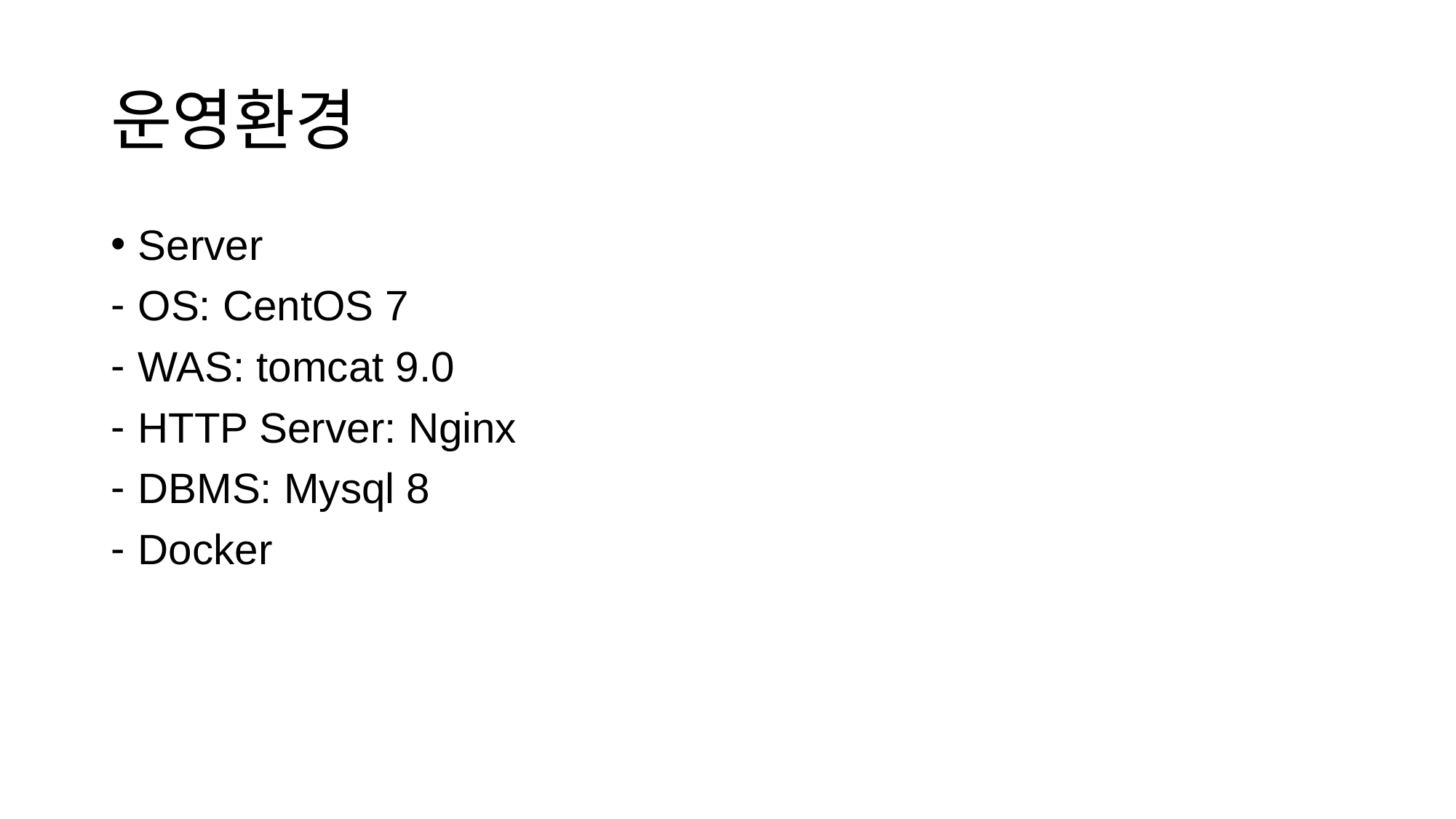

# 운영환경
Server
OS: CentOS 7
WAS: tomcat 9.0
HTTP Server: Nginx
DBMS: Mysql 8
Docker